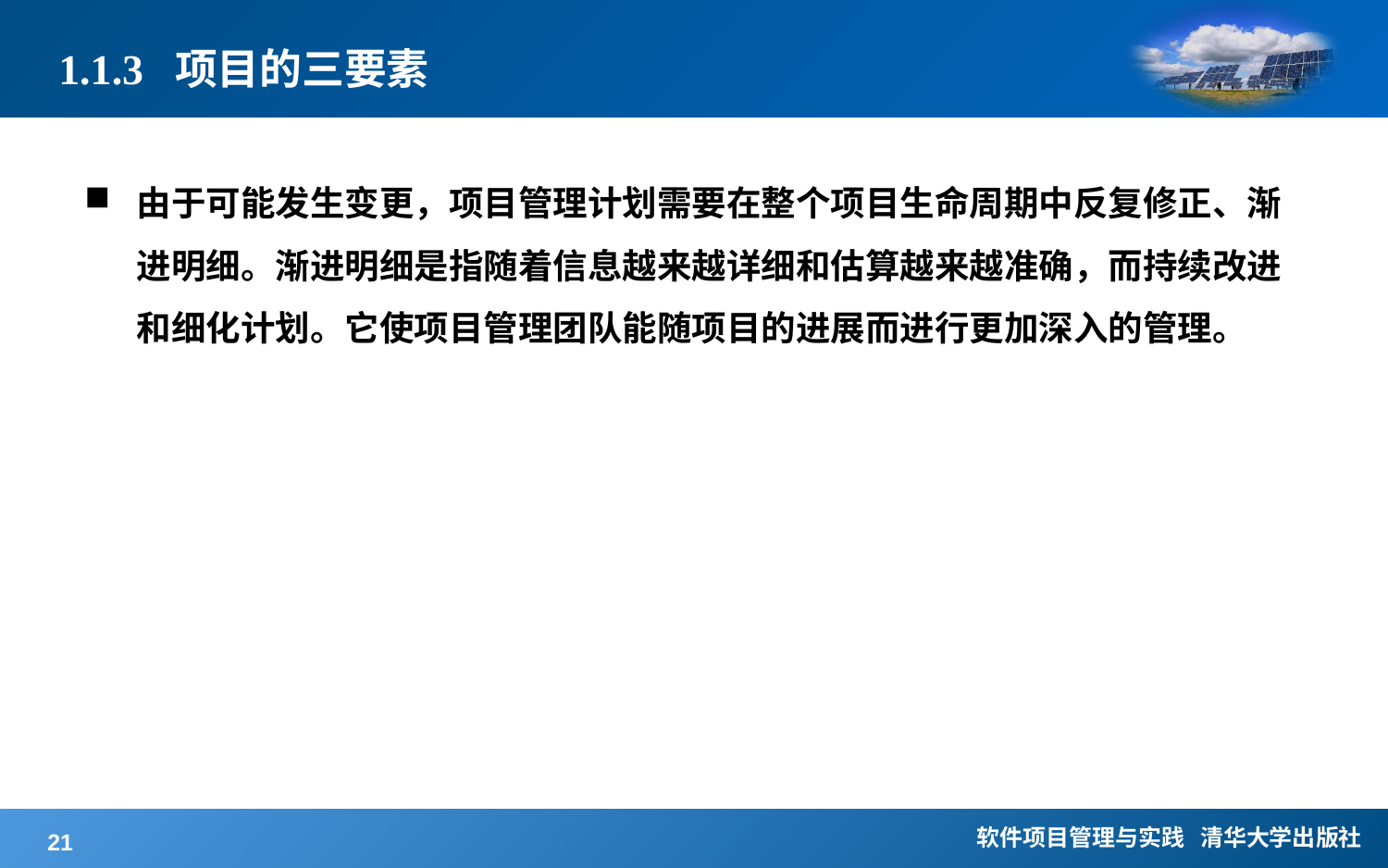

# 1.1.3  项目的三要素
由于可能发生变更，项目管理计划需要在整个项目生命周期中反复修正、渐进明细。渐进明细是指随着信息越来越详细和估算越来越准确，而持续改进和细化计划。它使项目管理团队能随项目的进展而进行更加深入的管理。